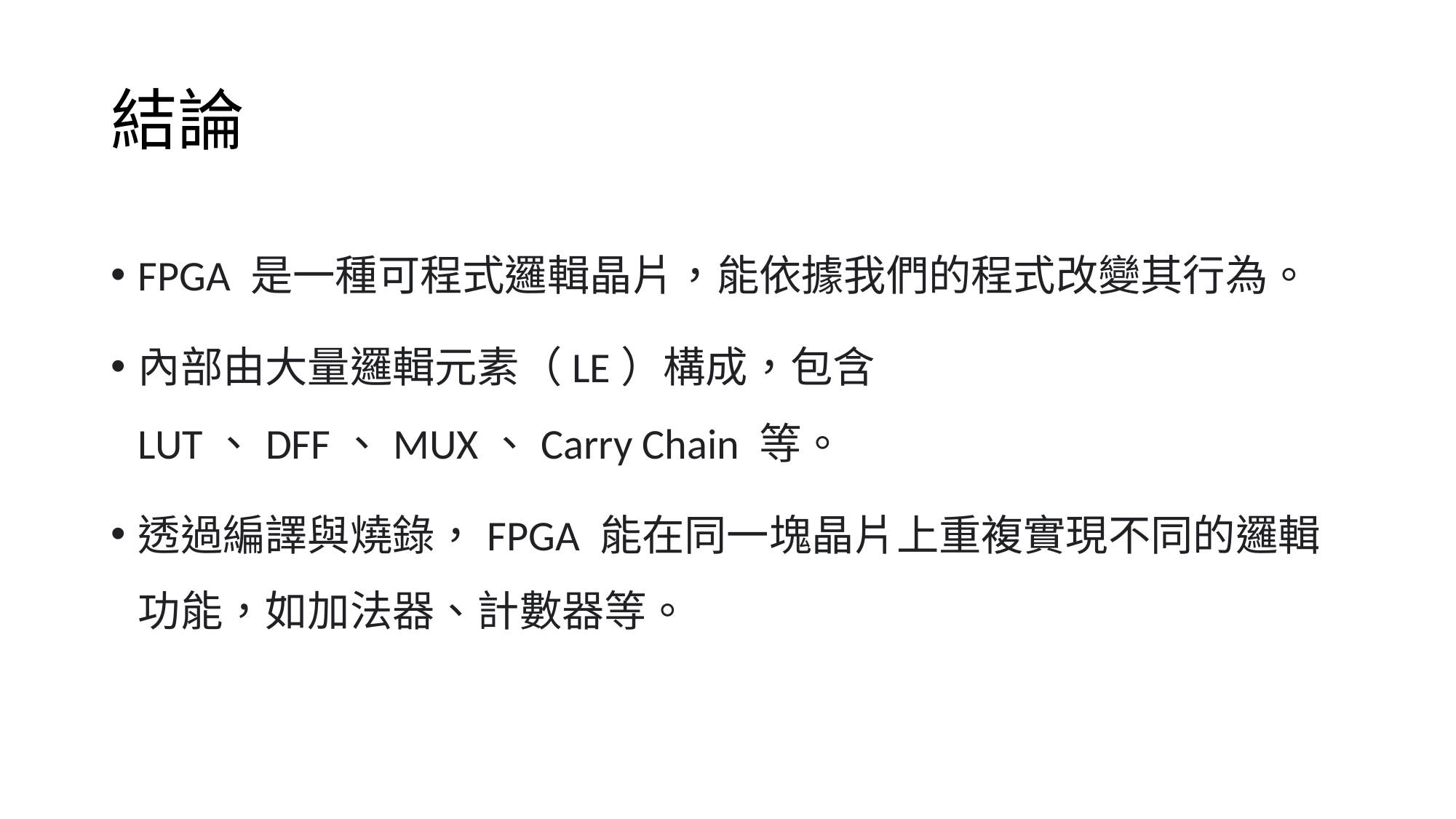

# 結論
FPGA 是一種可程式邏輯晶片，能依據我們的程式改變其行為。
內部由大量邏輯元素（LE）構成，包含 LUT、DFF、MUX、Carry Chain 等。
透過編譯與燒錄，FPGA 能在同一塊晶片上重複實現不同的邏輯功能，如加法器、計數器等。